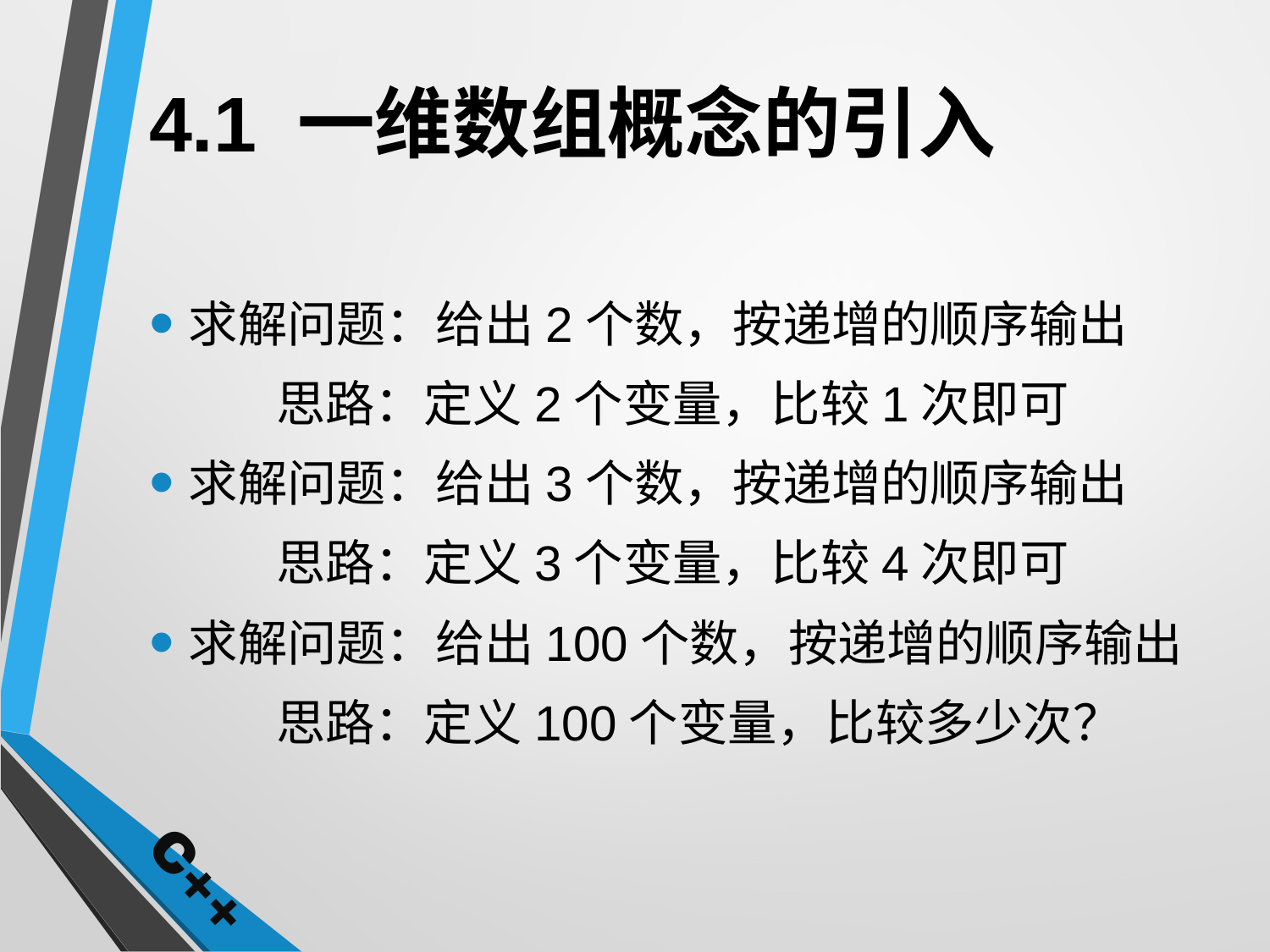

# 4.1 一维数组概念的引入
求解问题：给出2个数，按递增的顺序输出
	思路：定义2个变量，比较1次即可
求解问题：给出3个数，按递增的顺序输出
	思路：定义3个变量，比较4次即可
求解问题：给出100个数，按递增的顺序输出
	思路：定义100个变量，比较多少次？